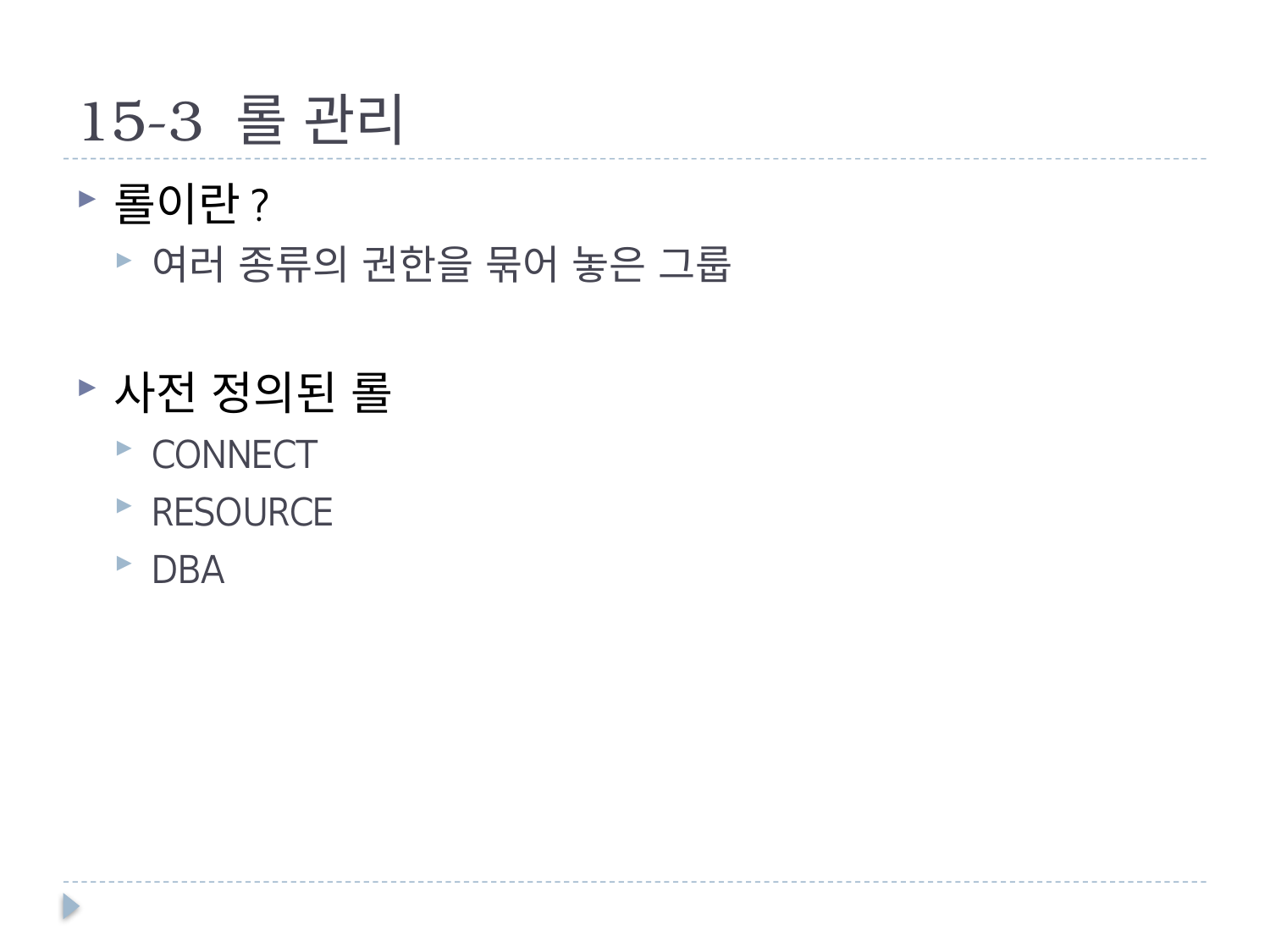

# 15-3 롤 관리
롤이란?
여러 종류의 권한을 묶어 놓은 그룹

사전 정의된 롤
CONNECT
RESOURCE
DBA